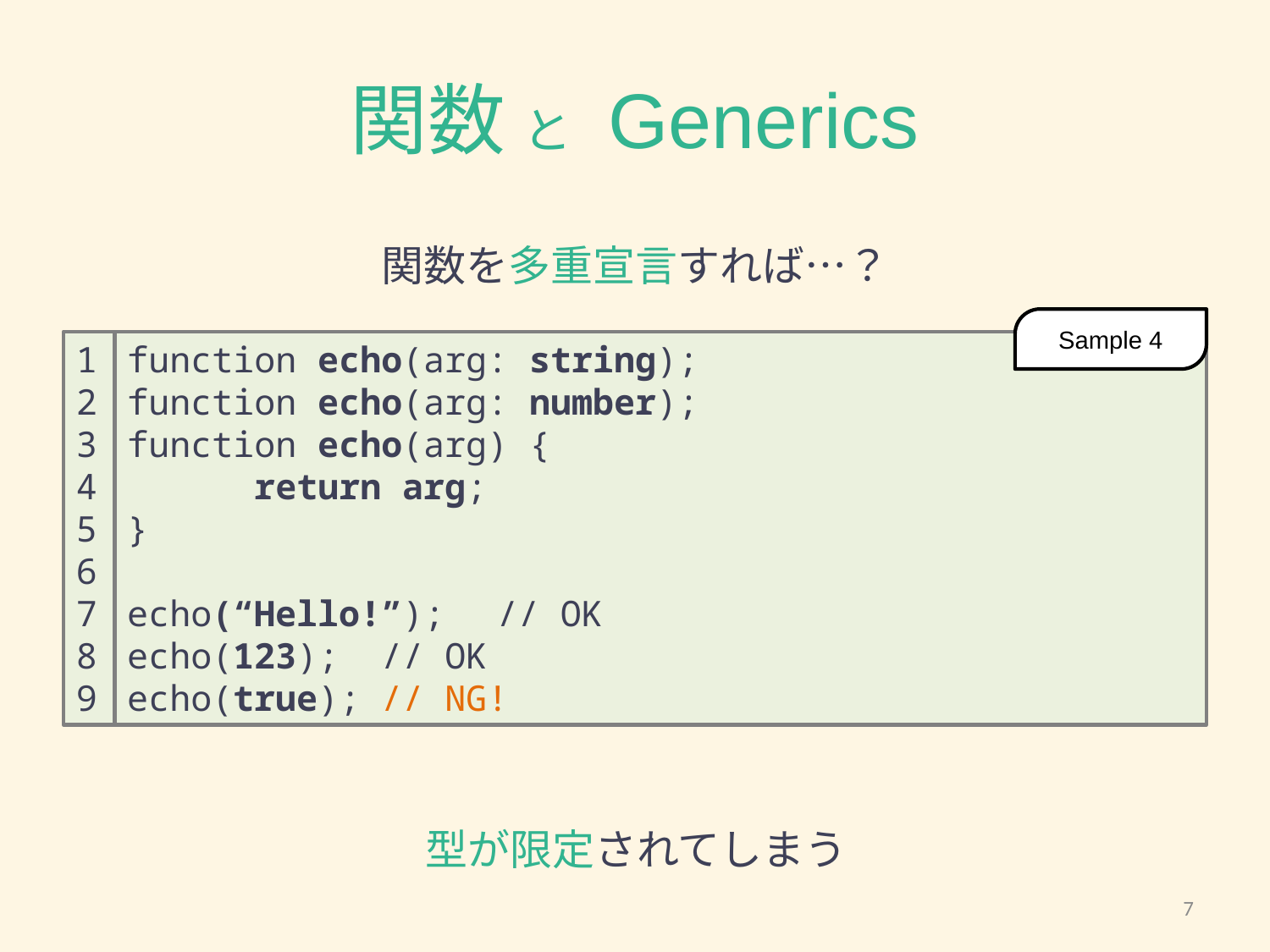

# 関数 と Generics
関数を多重宣言すれば…？
Sample 4
1
2
3
4
5
6
7
8
9
function echo(arg: string);
function echo(arg: number);
function echo(arg) {
	return arg;
}

echo(“Hello!”);　// OK
echo(123);	// OK
echo(true);	// NG!
型が限定されてしまう
7